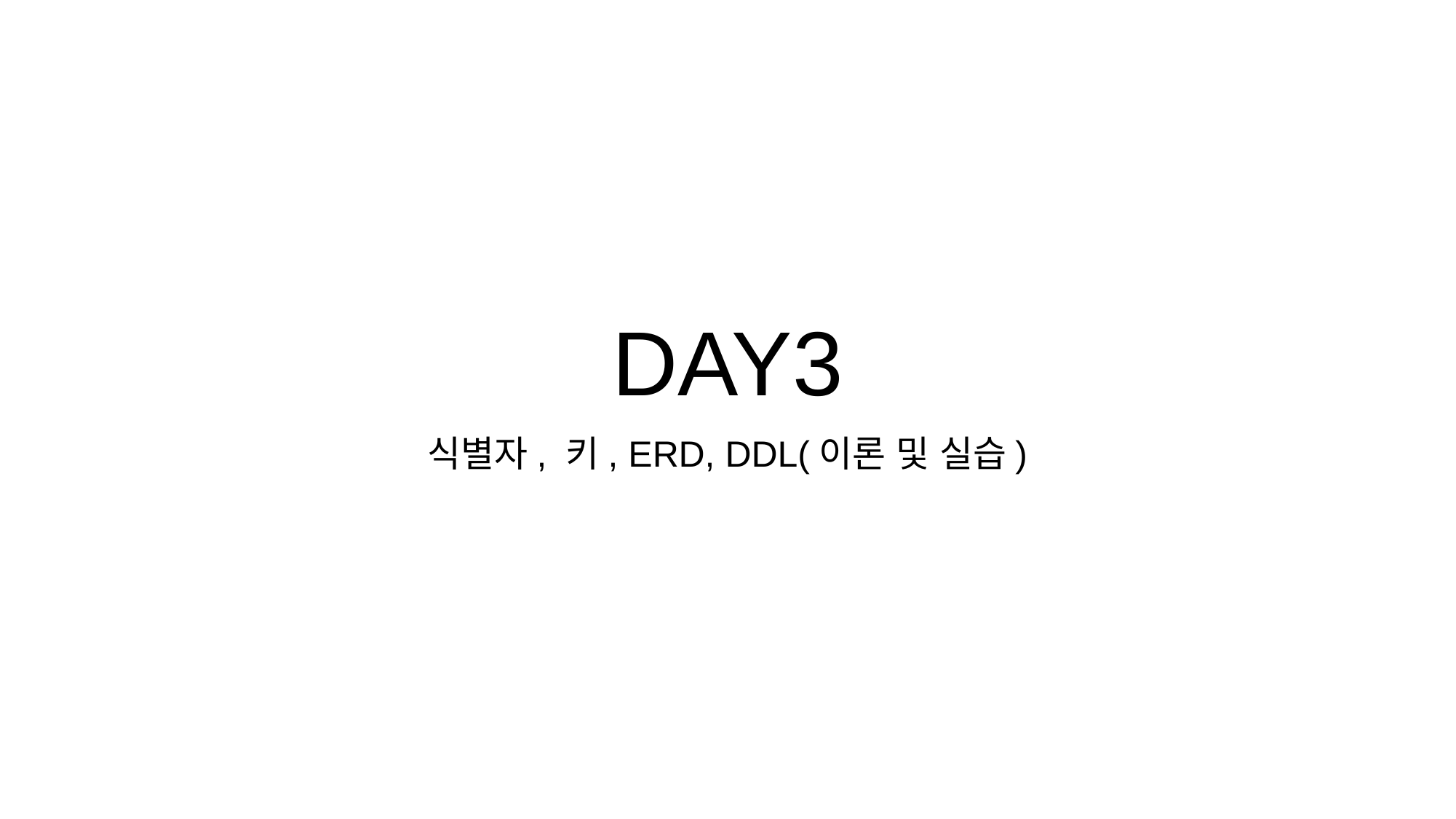

# DAY3
식별자, 키, ERD, DDL(이론 및 실습)